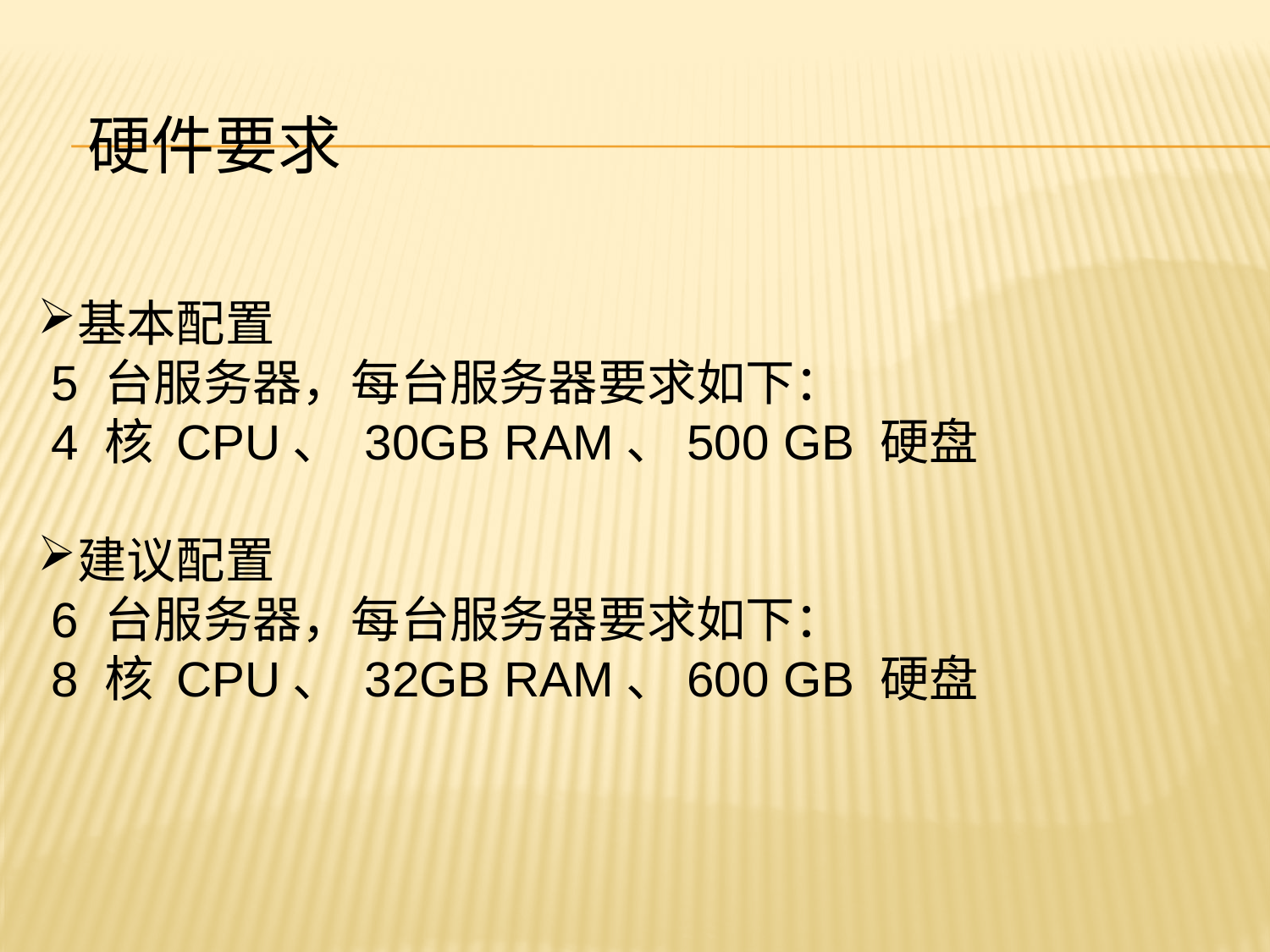

# 硬件要求
基本配置
 5 台服务器，每台服务器要求如下：
 4 核 CPU、 30GB RAM、500 GB 硬盘

建议配置
 6 台服务器，每台服务器要求如下：
 8 核 CPU、 32GB RAM、600 GB 硬盘